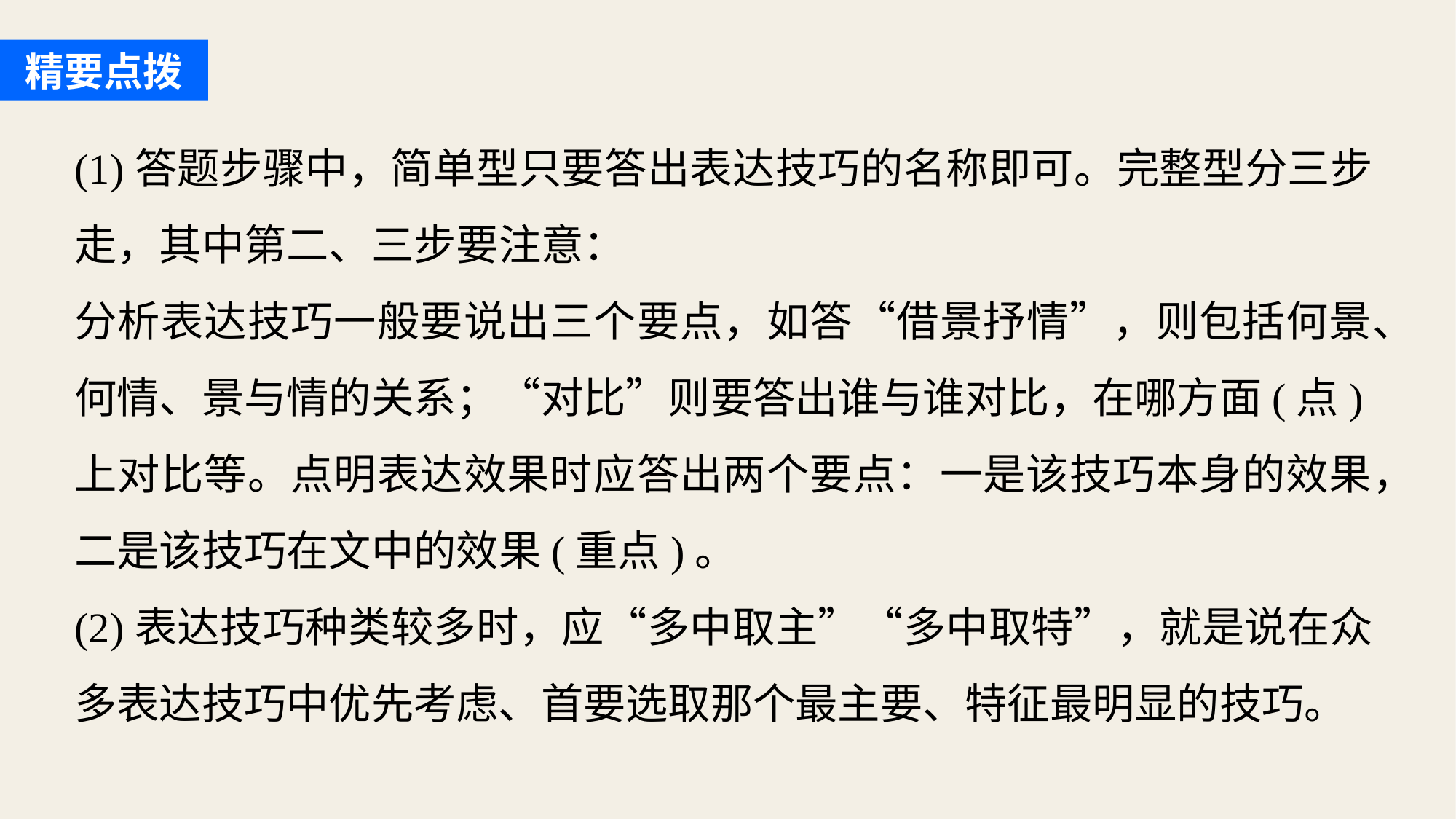

精要点拨
(1)答题步骤中，简单型只要答出表达技巧的名称即可。完整型分三步走，其中第二、三步要注意：
分析表达技巧一般要说出三个要点，如答“借景抒情”，则包括何景、何情、景与情的关系；“对比”则要答出谁与谁对比，在哪方面(点)上对比等。点明表达效果时应答出两个要点：一是该技巧本身的效果，二是该技巧在文中的效果(重点)。
(2)表达技巧种类较多时，应“多中取主”“多中取特”，就是说在众多表达技巧中优先考虑、首要选取那个最主要、特征最明显的技巧。